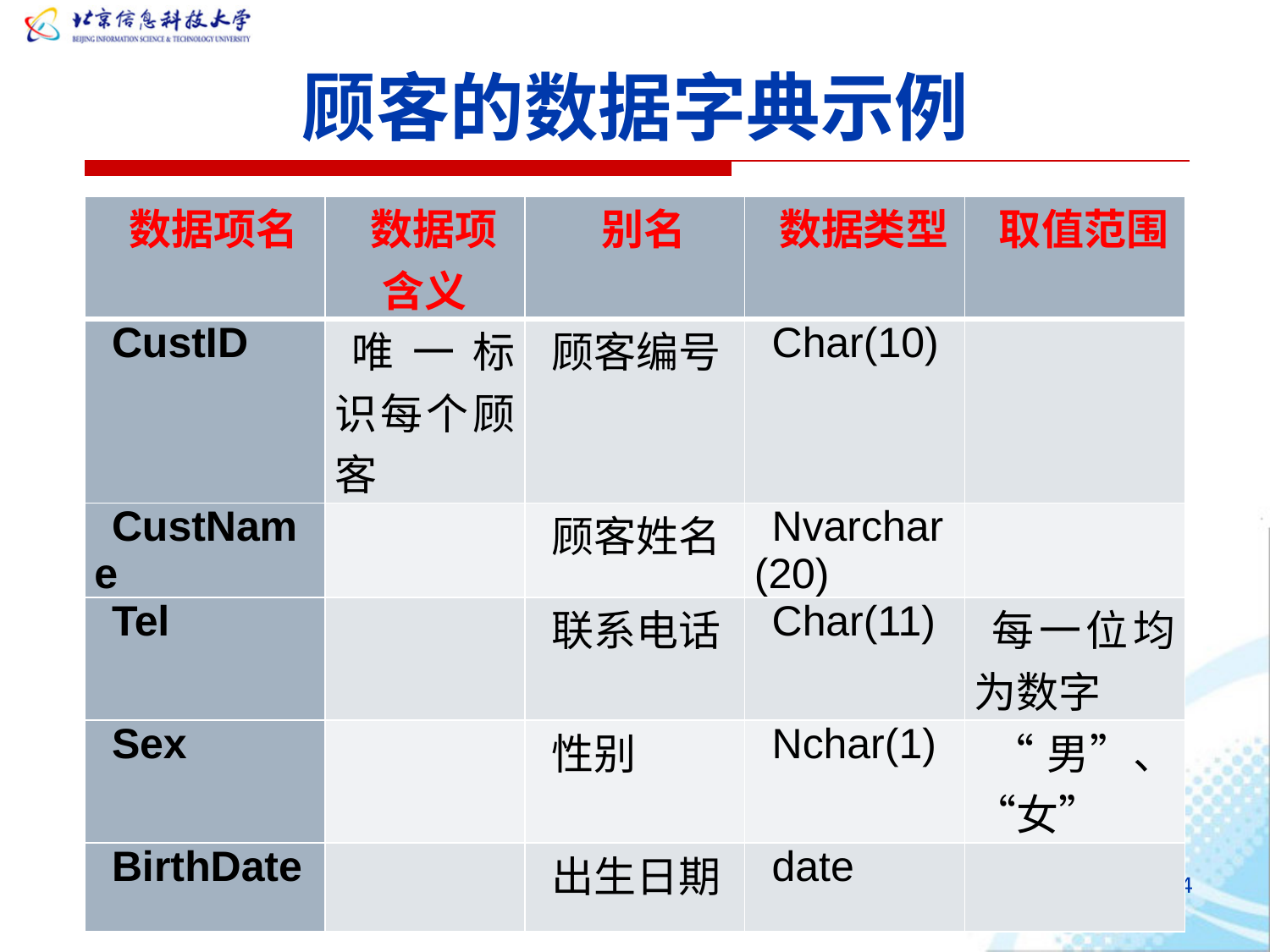

# 顾客的数据字典示例
| 数据项名 | 数据项含义 | 别名 | 数据类型 | 取值范围 |
| --- | --- | --- | --- | --- |
| CustID | 唯一标识每个顾客 | 顾客编号 | Char(10) |  |
| CustName |  | 顾客姓名 | Nvarchar(20) |  |
| Tel |  | 联系电话 | Char(11) | 每一位均为数字 |
| Sex |  | 性别 | Nchar(1) | “男”、“女” |
| BirthDate |  | 出生日期 | date |  |
2016年3月7日9时41分